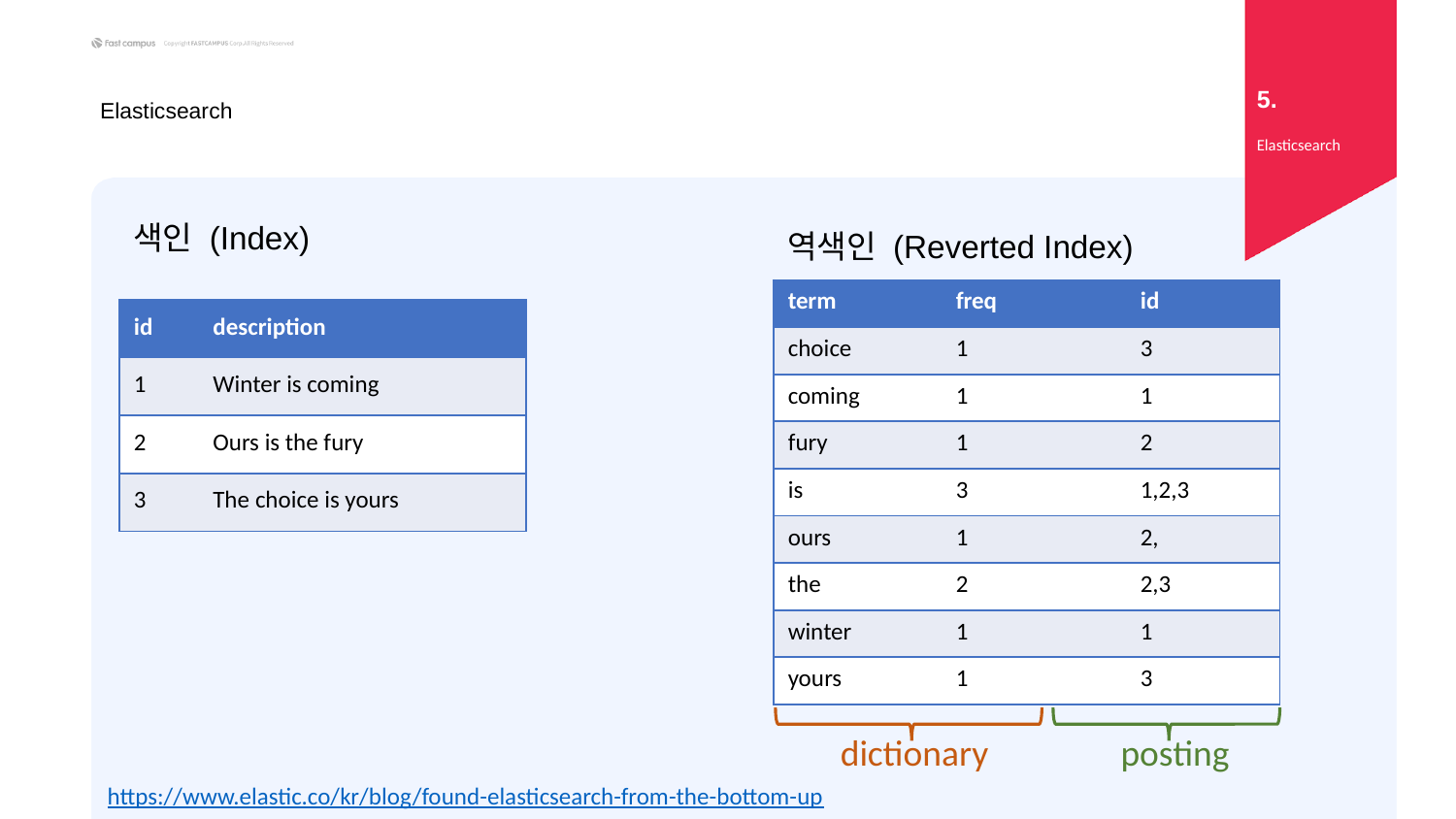

5.
# Elasticsearch
Elasticsearch
색인 (Index)
역색인 (Reverted Index)
| term | freq | id |
| --- | --- | --- |
| choice | 1 | 3 |
| coming | 1 | 1 |
| fury | 1 | 2 |
| is | 3 | 1,2,3 |
| ours | 1 | 2, |
| the | 2 | 2,3 |
| winter | 1 | 1 |
| yours | 1 | 3 |
| id | description |
| --- | --- |
| 1 | Winter is coming |
| 2 | Ours is the fury |
| 3 | The choice is yours |

dictionary
posting
https://www.elastic.co/kr/blog/found-elasticsearch-from-the-bottom-up